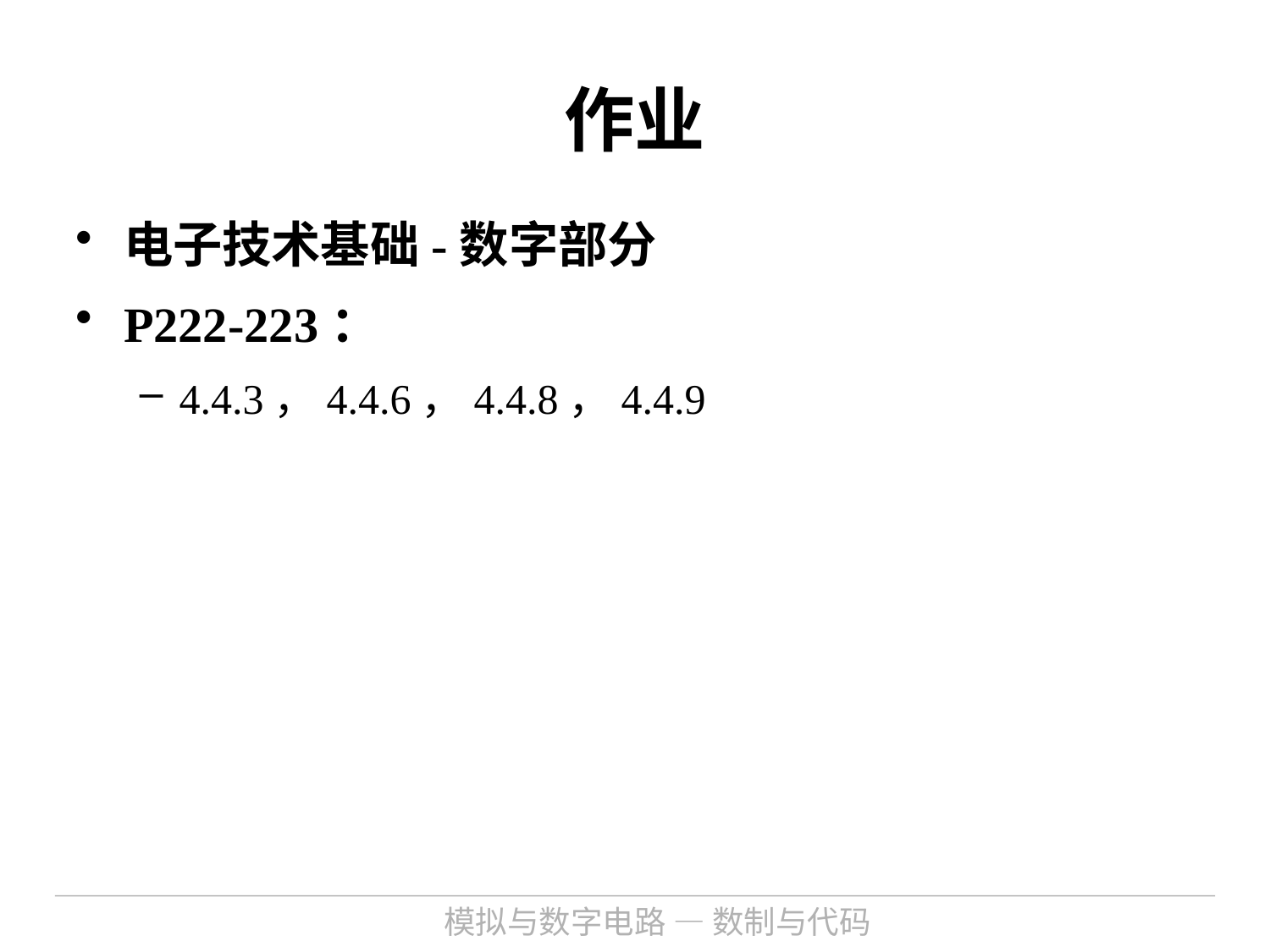

# 作业
电子技术基础-数字部分
P222-223：
4.4.3，4.4.6，4.4.8，4.4.9

模拟与数字电路 — 数制与代码
30